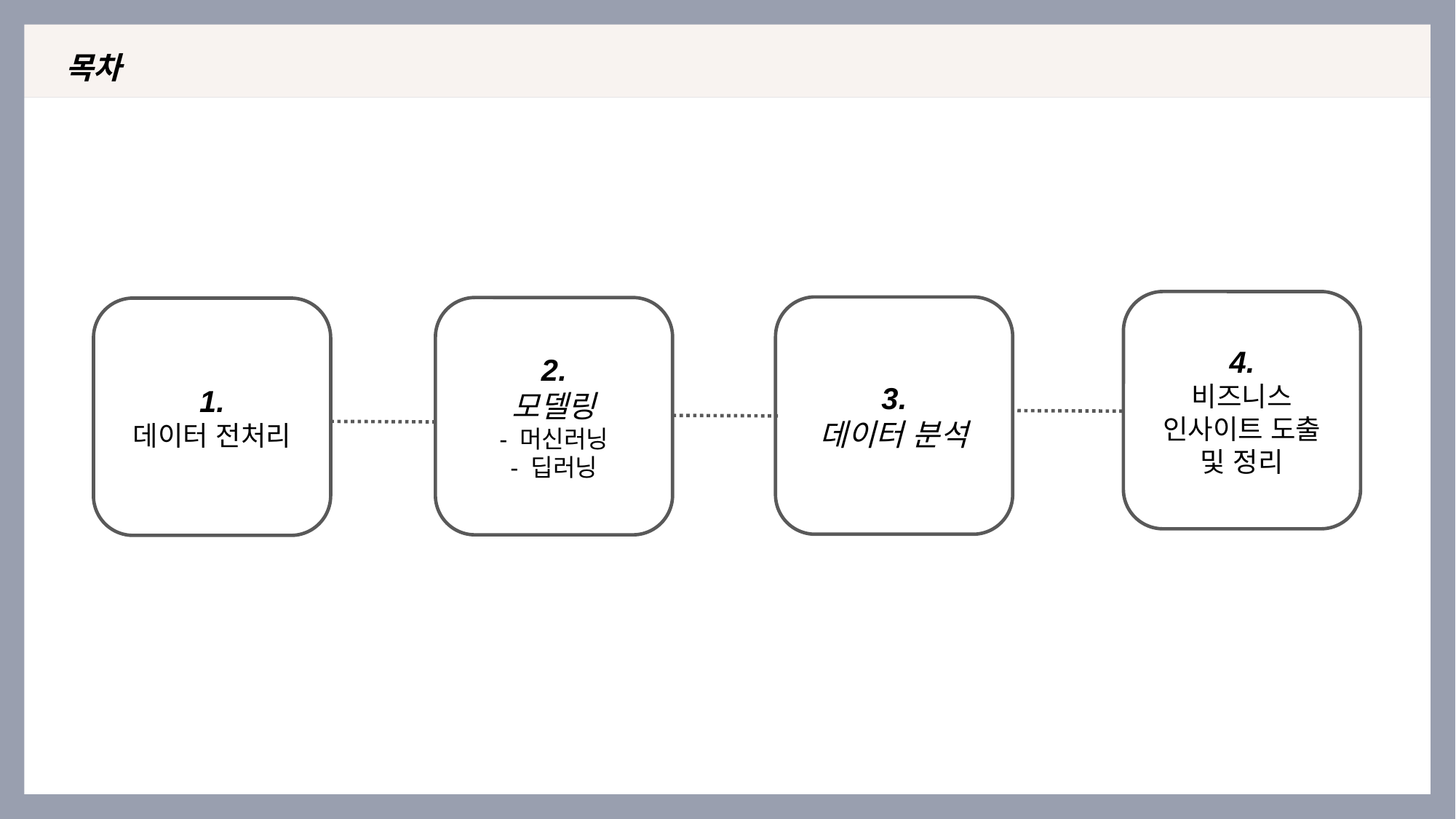

목차

4.
비즈니스
인사이트 도출
및 정리
3.
데이터 분석
2.
모델링
- 머신러닝
- 딥러닝
1.
데이터 전처리